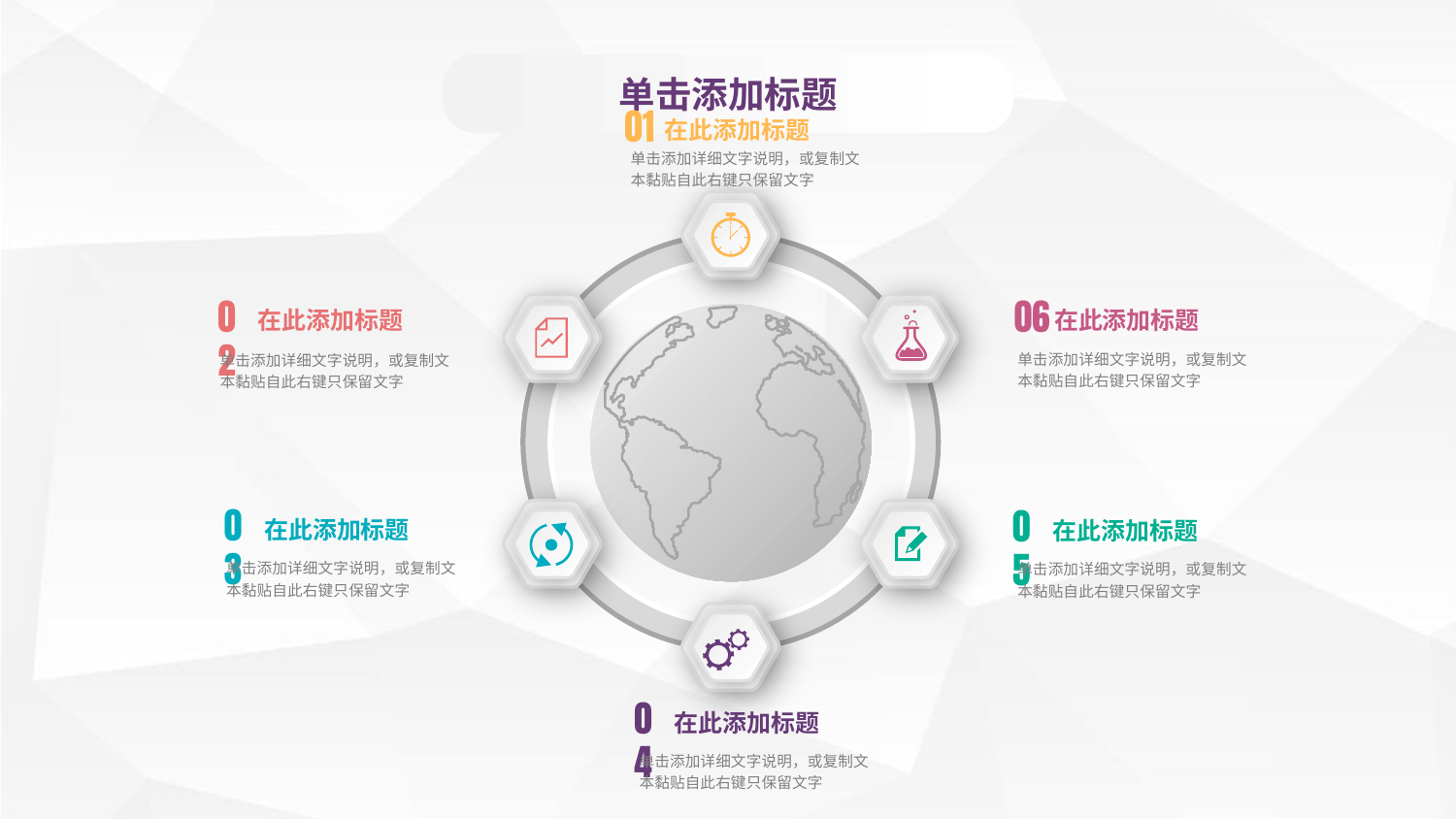

单击添加标题
01
在此添加标题
单击添加详细文字说明，或复制文本黏贴自此右键只保留文字

06
在此添加标题
单击添加详细文字说明，或复制文本黏贴自此右键只保留文字
02
在此添加标题
单击添加详细文字说明，或复制文本黏贴自此右键只保留文字

03
在此添加标题
单击添加详细文字说明，或复制文本黏贴自此右键只保留文字
05
在此添加标题
单击添加详细文字说明，或复制文本黏贴自此右键只保留文字

04
在此添加标题
单击添加详细文字说明，或复制文本黏贴自此右键只保留文字